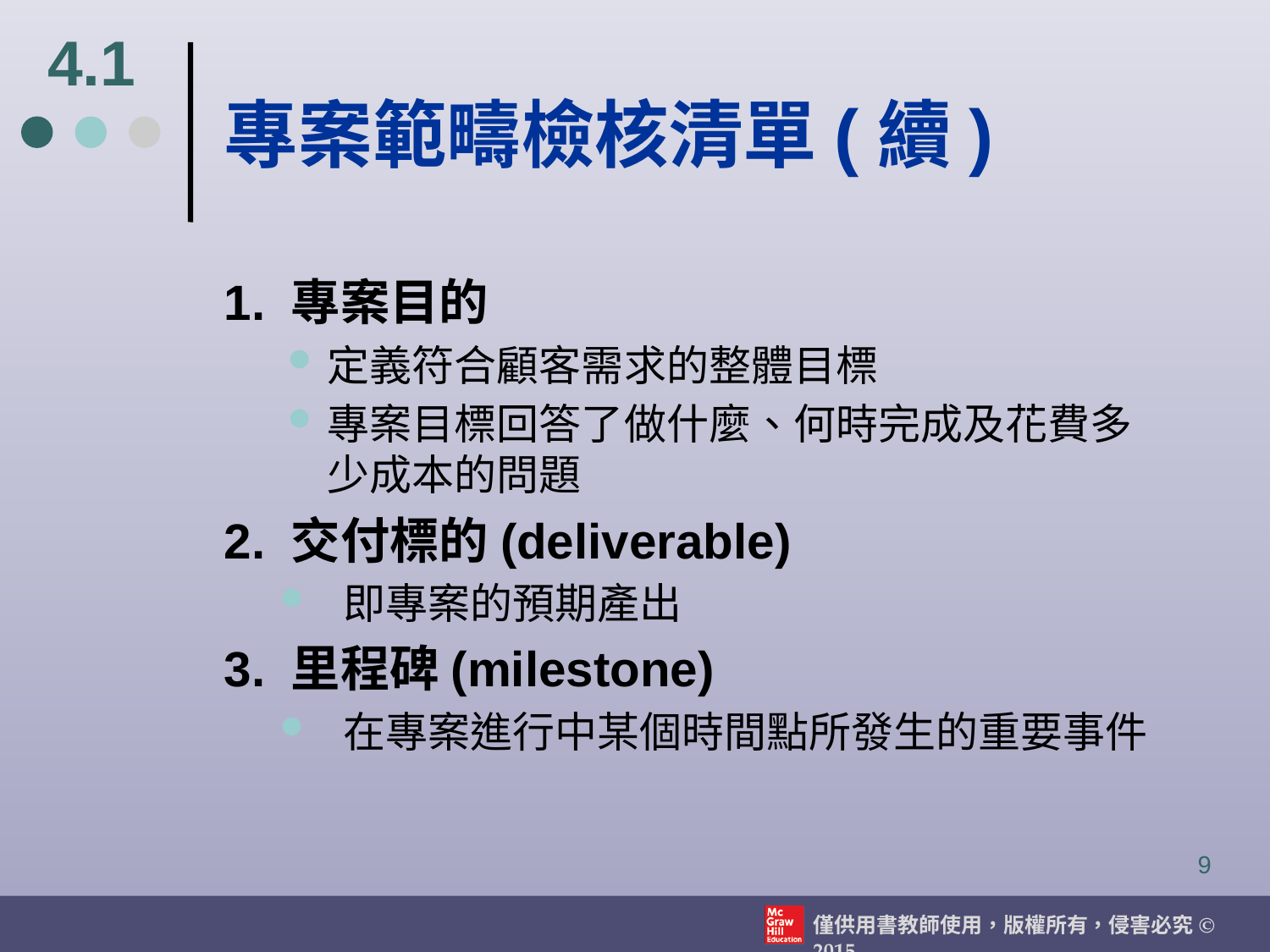

4.1
# 專案範疇檢核清單(續)
1. 專案目的
定義符合顧客需求的整體目標
專案目標回答了做什麼、何時完成及花費多少成本的問題
2. 交付標的(deliverable)
即專案的預期產出
3. 里程碑(milestone)
在專案進行中某個時間點所發生的重要事件
9